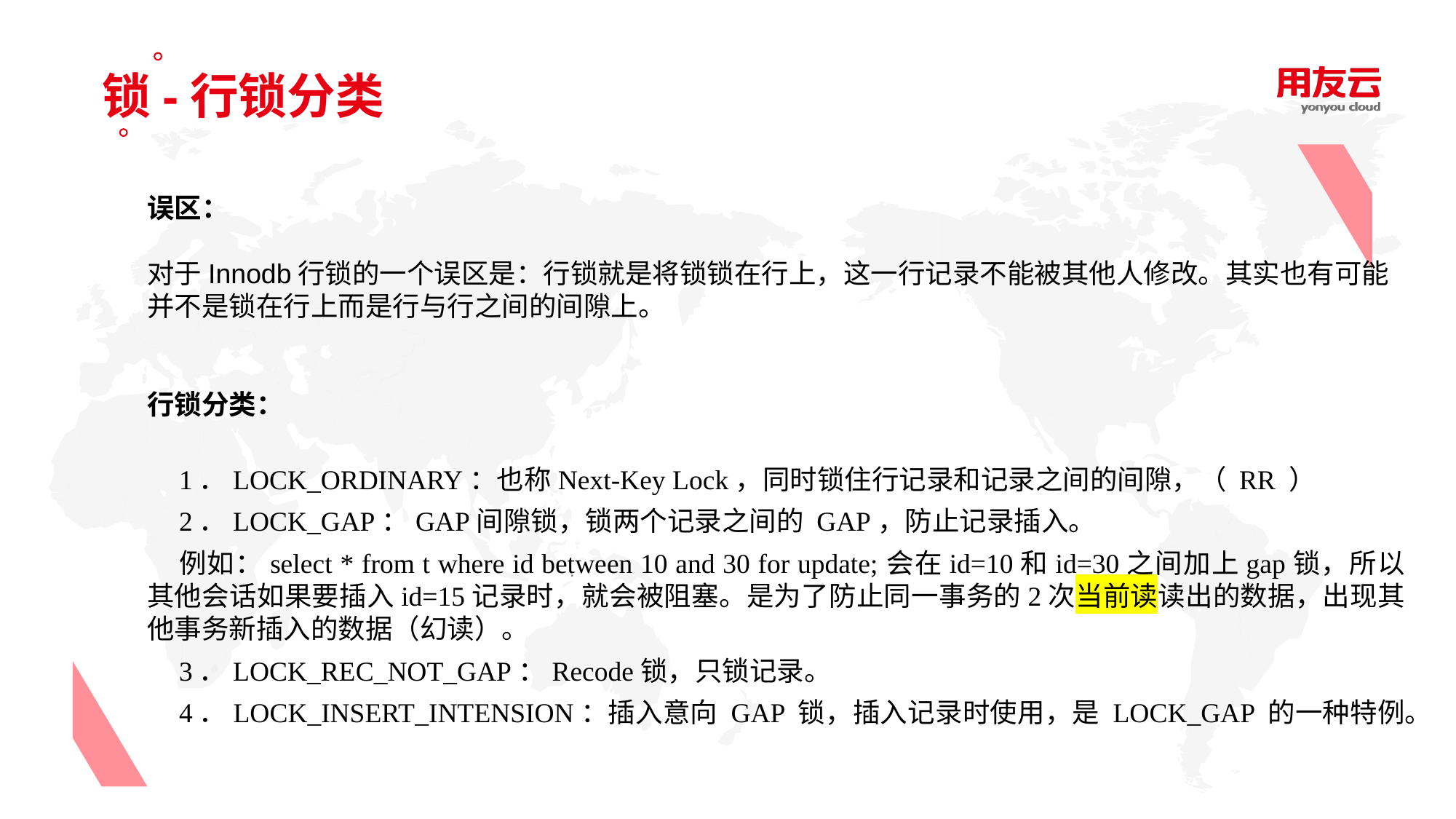

锁-行锁分类

误区：

对于Innodb行锁的一个误区是：行锁就是将锁锁在行上，这一行记录不能被其他人修改。其实也有可能并不是锁在行上而是行与行之间的间隙上。

行锁分类：

1．LOCK_ORDINARY：也称Next-Key Lock，同时锁住行记录和记录之间的间隙，（ RR ）
2．LOCK_GAP：GAP间隙锁，锁两个记录之间的 GAP，防止记录插入。
例如：select * from t where id between 10 and 30 for update;会在id=10和id=30之间加上gap锁，所以其他会话如果要插入id=15记录时，就会被阻塞。是为了防止同一事务的2次当前读读出的数据，出现其他事务新插入的数据（幻读）。
3．LOCK_REC_NOT_GAP：Recode锁，只锁记录。
4．LOCK_INSERT_INTENSION：插入意向 GAP 锁，插入记录时使用，是 LOCK_GAP 的一种特例。
.